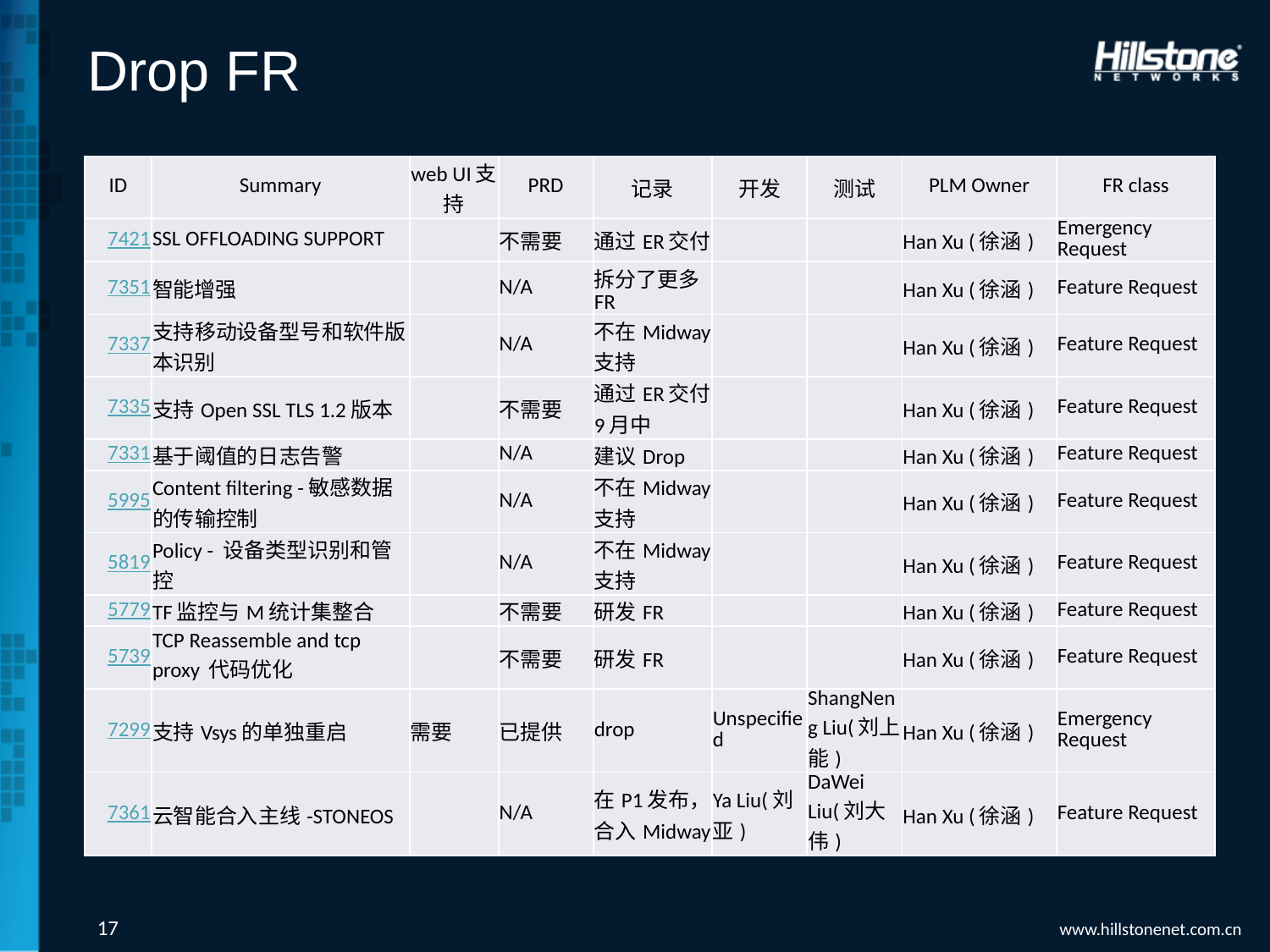

# Drop FR
| ID | Summary | web UI支持 | PRD | 记录 | 开发 | 测试 | PLM Owner | FR class |
| --- | --- | --- | --- | --- | --- | --- | --- | --- |
| 7421 | SSL OFFLOADING SUPPORT |  | 不需要 | 通过ER交付 |  |  | Han Xu (徐涵) | Emergency Request |
| 7351 | 智能增强 |  | N/A | 拆分了更多FR |  |  | Han Xu (徐涵) | Feature Request |
| 7337 | 支持移动设备型号和软件版本识别 |  | N/A | 不在Midway支持 |  |  | Han Xu (徐涵) | Feature Request |
| 7335 | 支持Open SSL TLS 1.2版本 |  | 不需要 | 通过ER交付，9月中 |  |  | Han Xu (徐涵) | Feature Request |
| 7331 | 基于阈值的日志告警 |  | N/A | 建议Drop |  |  | Han Xu (徐涵) | Feature Request |
| 5995 | Content filtering -敏感数据的传输控制 |  | N/A | 不在Midway支持 |  |  | Han Xu (徐涵) | Feature Request |
| 5819 | Policy - 设备类型识别和管控 |  | N/A | 不在Midway支持 |  |  | Han Xu (徐涵) | Feature Request |
| 5779 | TF监控与M统计集整合 |  | 不需要 | 研发FR |  |  | Han Xu (徐涵) | Feature Request |
| 5739 | TCP Reassemble and tcp proxy 代码优化 |  | 不需要 | 研发FR |  |  | Han Xu (徐涵) | Feature Request |
| 7299 | 支持Vsys的单独重启 | 需要 | 已提供 | drop | Unspecified | ShangNeng Liu(刘上能) | Han Xu (徐涵) | Emergency Request |
| 7361 | 云智能合入主线-STONEOS |  | N/A | 在P1发布，合入Midway | Ya Liu(刘亚) | DaWei Liu(刘大伟) | Han Xu (徐涵) | Feature Request |